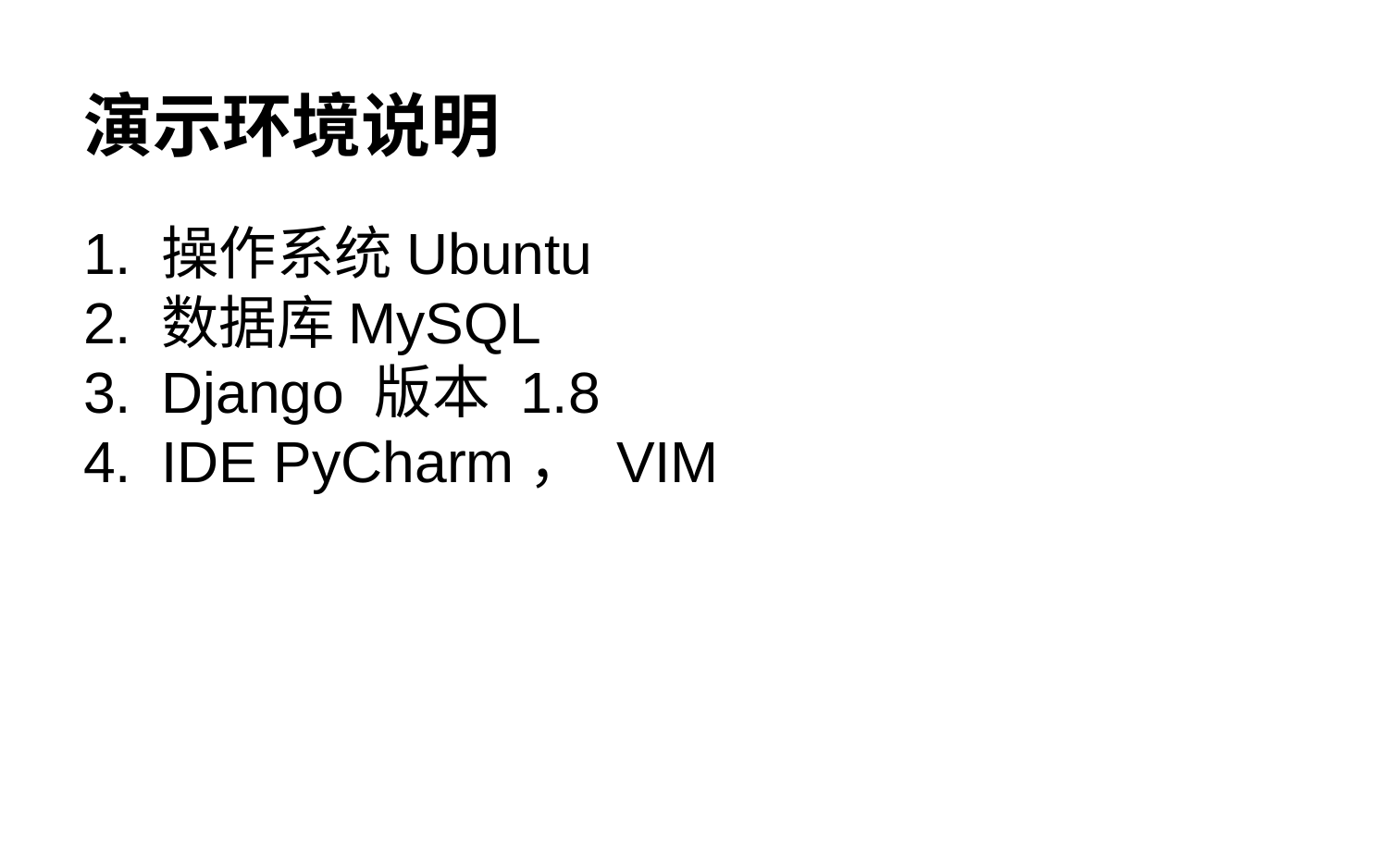

# 演示环境说明
操作系统Ubuntu
数据库MySQL
Django 版本 1.8
IDE PyCharm， VIM